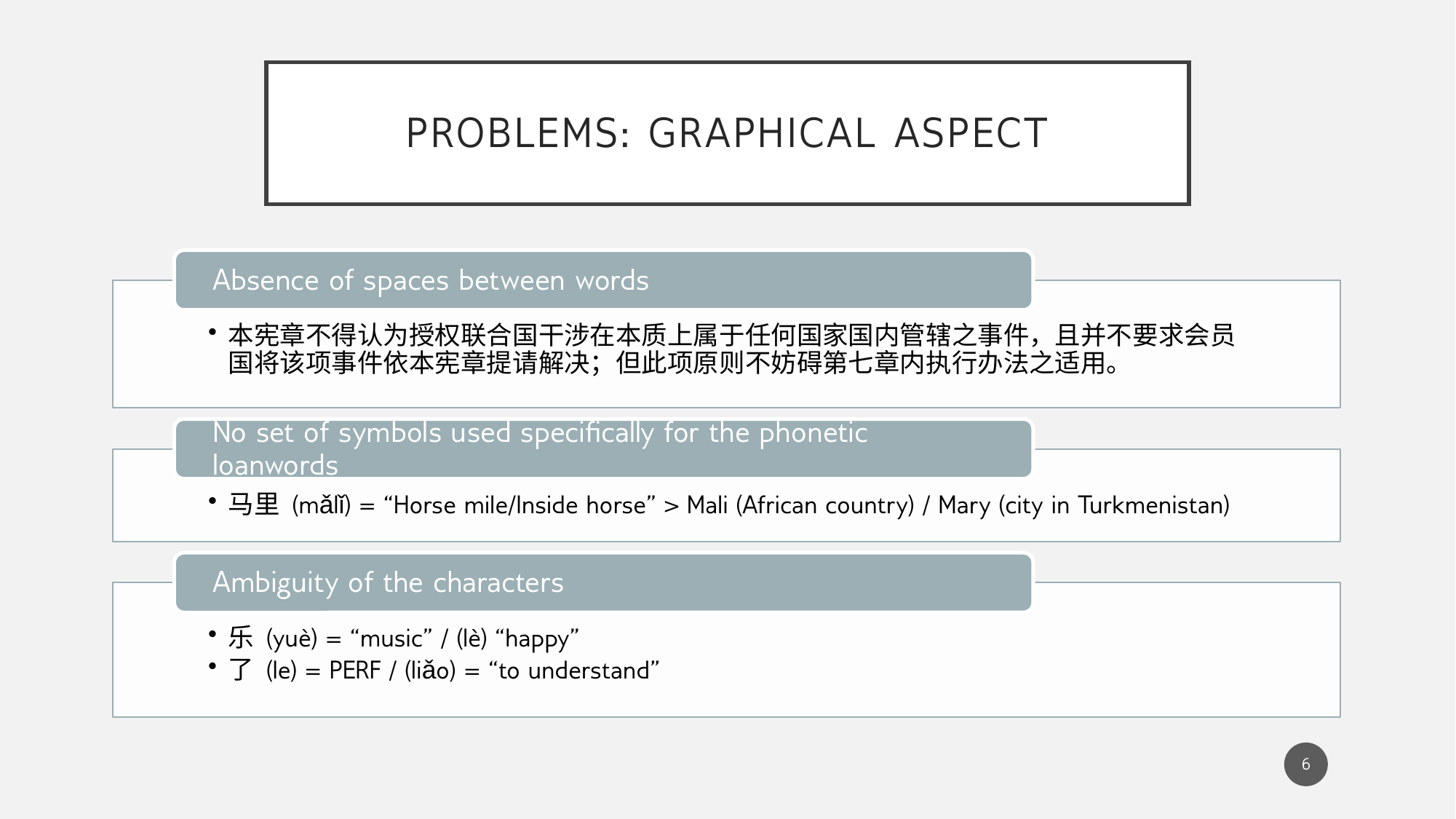

# Problems: Graphical Aspect
本宪章不得认为授权联合国干涉在本质上属于任何国家国内管辖之事件，且并不要求会员国将该项事件依本宪章提请解决；但此项原则不妨碍第七章内执行办法之适用。
Absence of spaces between words
马里 (mǎlǐ) = “Horse mile/Inside horse” > Mali (African country) / Mary (city in Turkmenistan)
No set of symbols used specifically for the phonetic loanwords
乐 (yuè) = “music” / (lè) “happy”
了 (le) = PERF / (liǎo) = “to understand”
Ambiguity of the characters
6